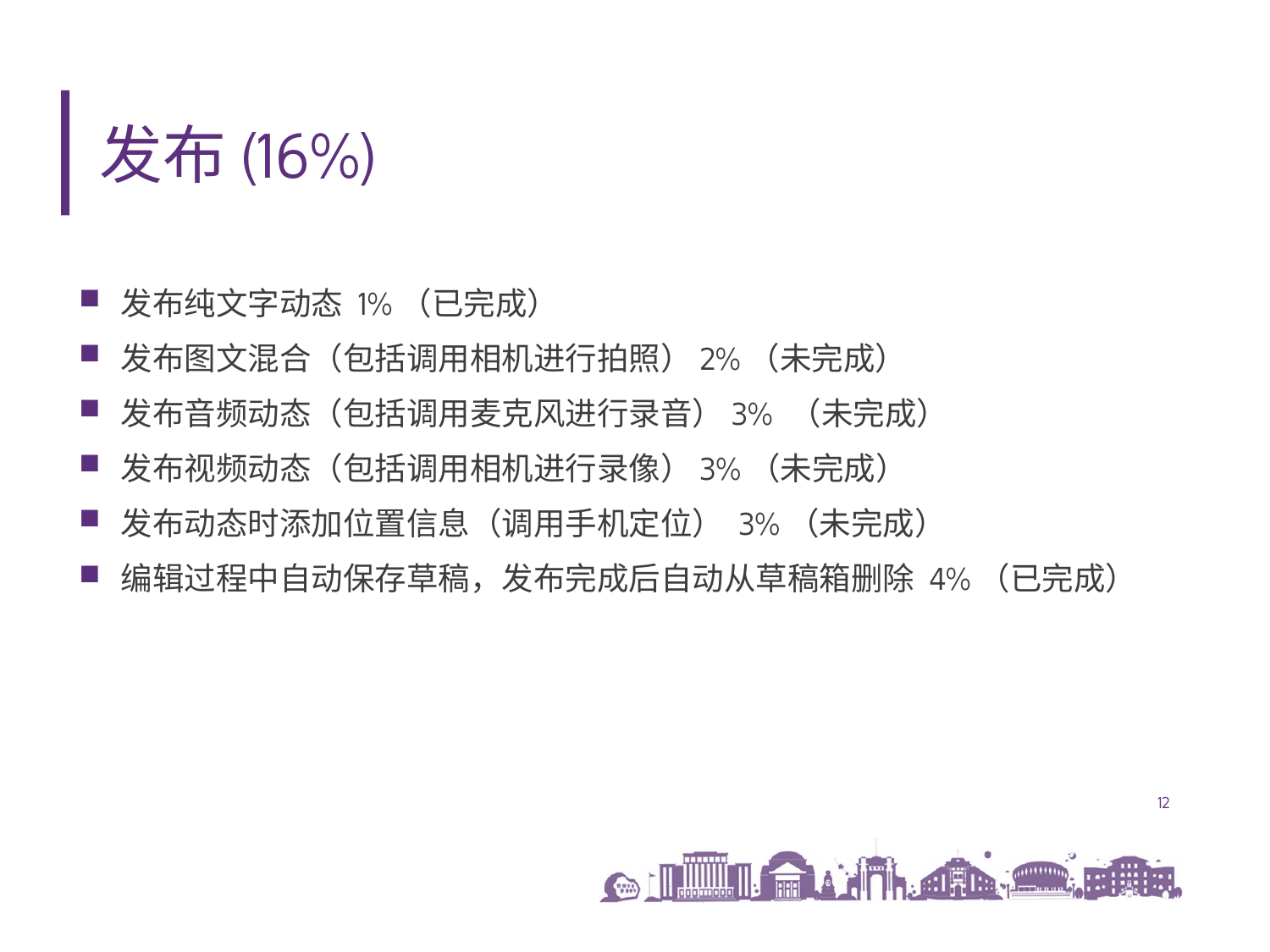

# 发布(16%)
发布纯文字动态 1%（已完成）
发布图文混合（包括调用相机进行拍照）2%（未完成）
发布音频动态（包括调用麦克风进行录音）3% （未完成）
发布视频动态（包括调用相机进行录像）3%（未完成）
发布动态时添加位置信息（调用手机定位） 3%（未完成）
编辑过程中⾃动保存草稿，发布完成后自动从草稿箱删除 4%（已完成）
12